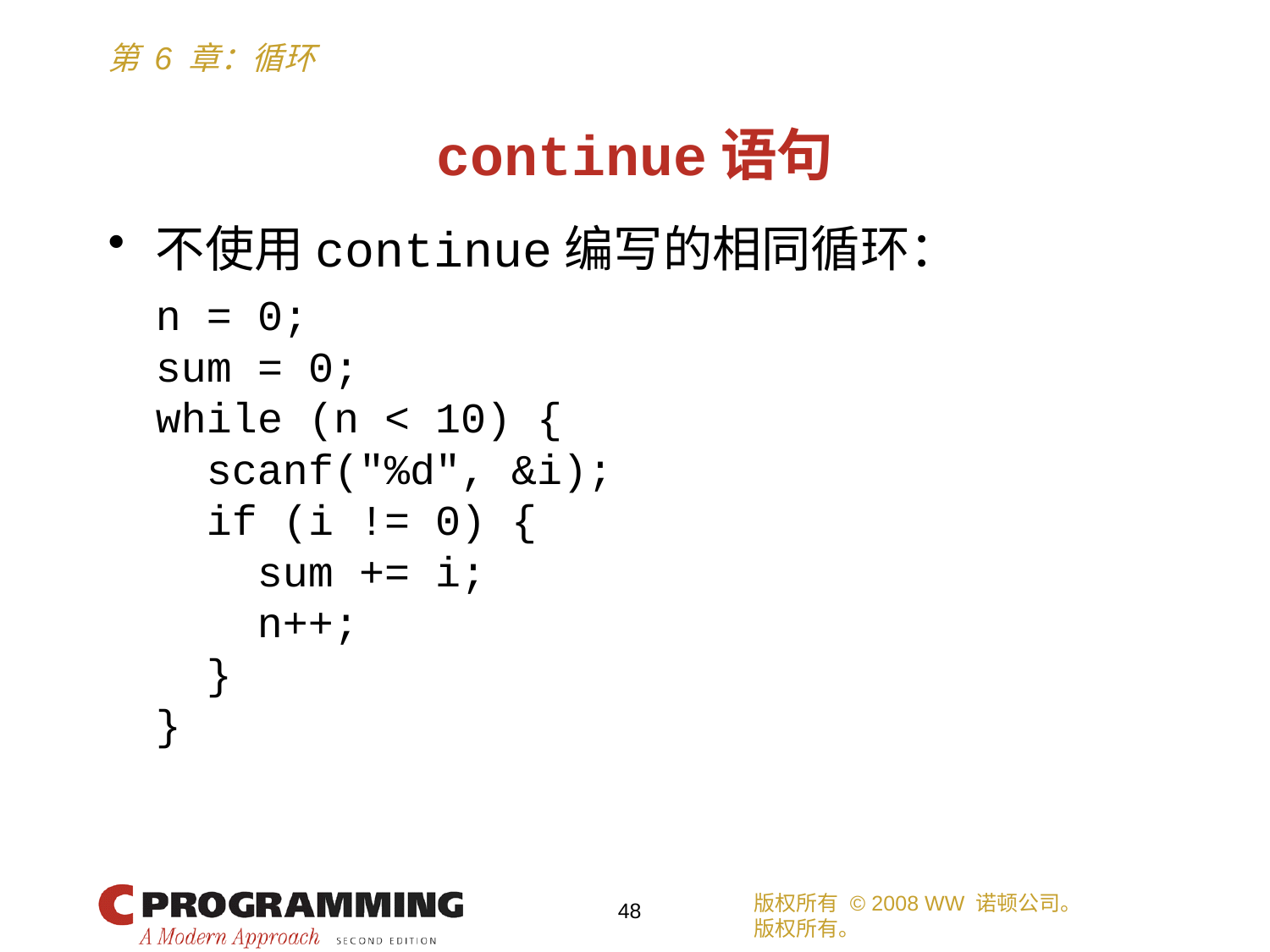

# continue语句
不使用continue编写的相同循环：
	n = 0;
	sum = 0;
	while (n < 10) {
	  scanf("%d", &i);
	  if (i != 0) {
	    sum += i;
	    n++;
	  }
	}
版权所有 © 2008 WW 诺顿公司。
版权所有。
48